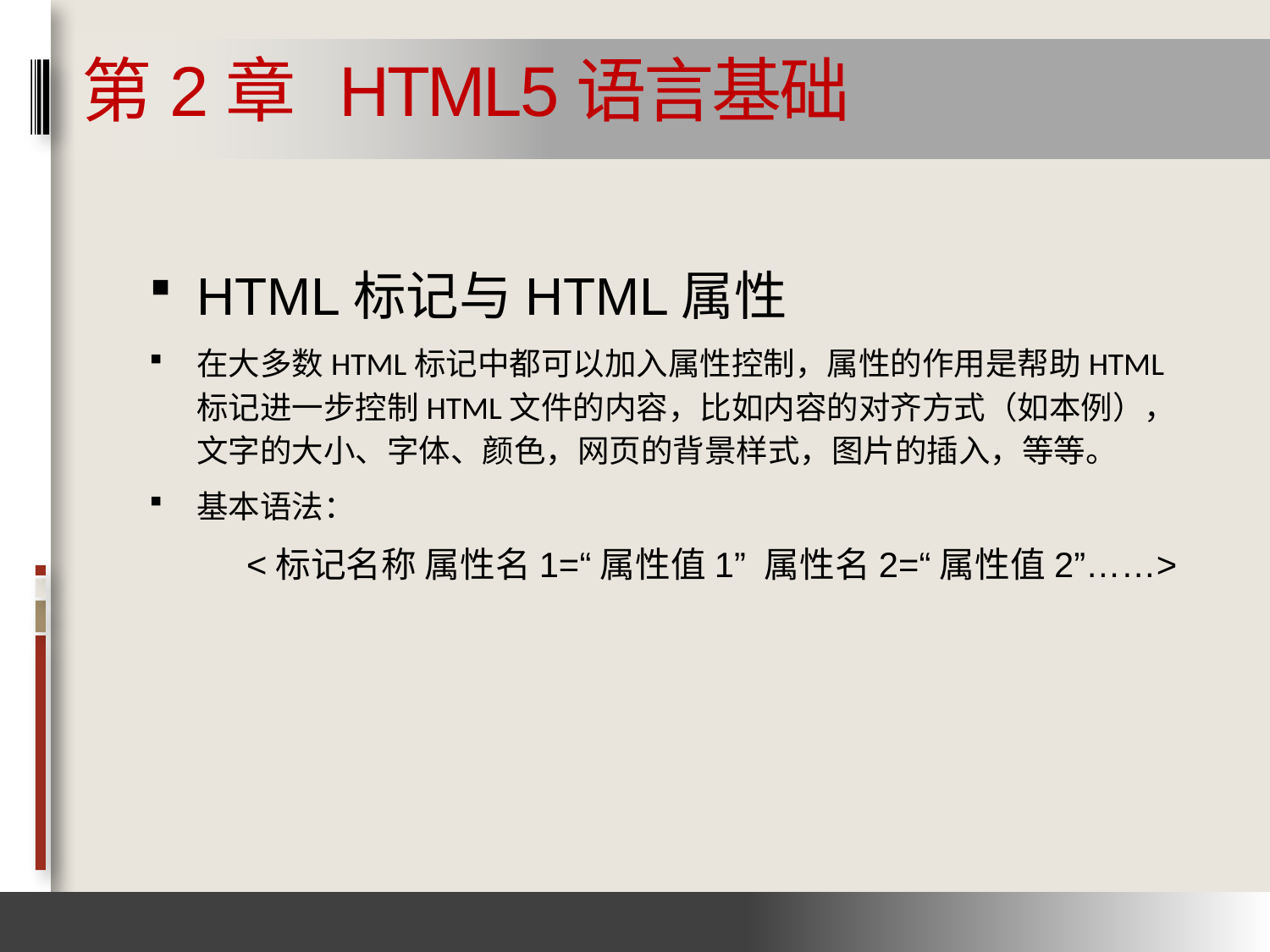

# 第2章  HTML5语言基础
HTML标记与HTML属性
在大多数HTML标记中都可以加入属性控制，属性的作用是帮助HTML标记进一步控制HTML文件的内容，比如内容的对齐方式（如本例），文字的大小、字体、颜色，网页的背景样式，图片的插入，等等。
基本语法：
          <标记名称 属性名1=“属性值1” 属性名2=“属性值2”……>